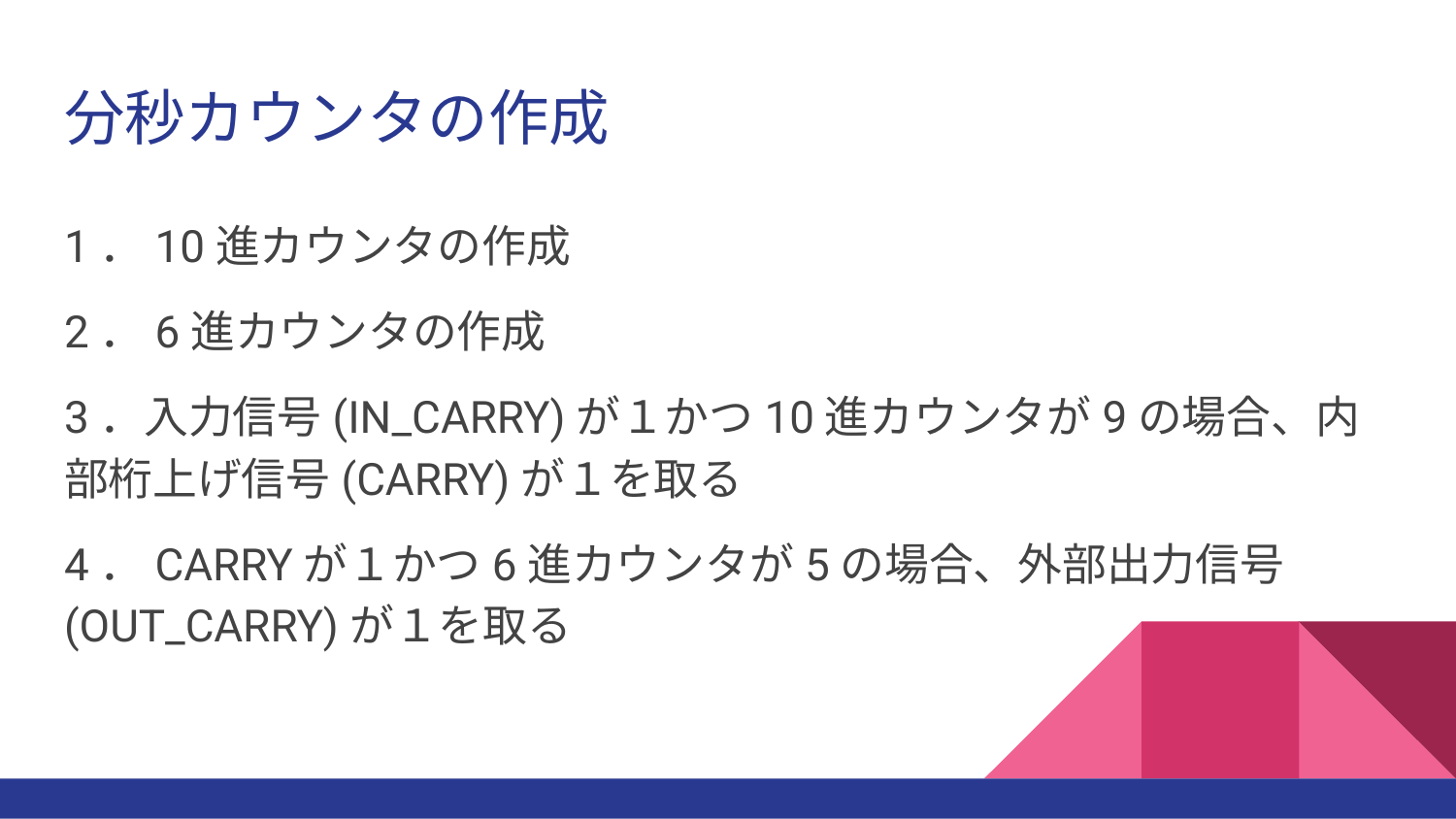

# 分秒カウンタの作成

1．10進カウンタの作成
2．6進カウンタの作成
3．入力信号(IN_CARRY)が１かつ10進カウンタが9の場合、内部桁上げ信号(CARRY)が１を取る
4．CARRYが１かつ6進カウンタが5の場合、外部出力信号(OUT_CARRY)が１を取る